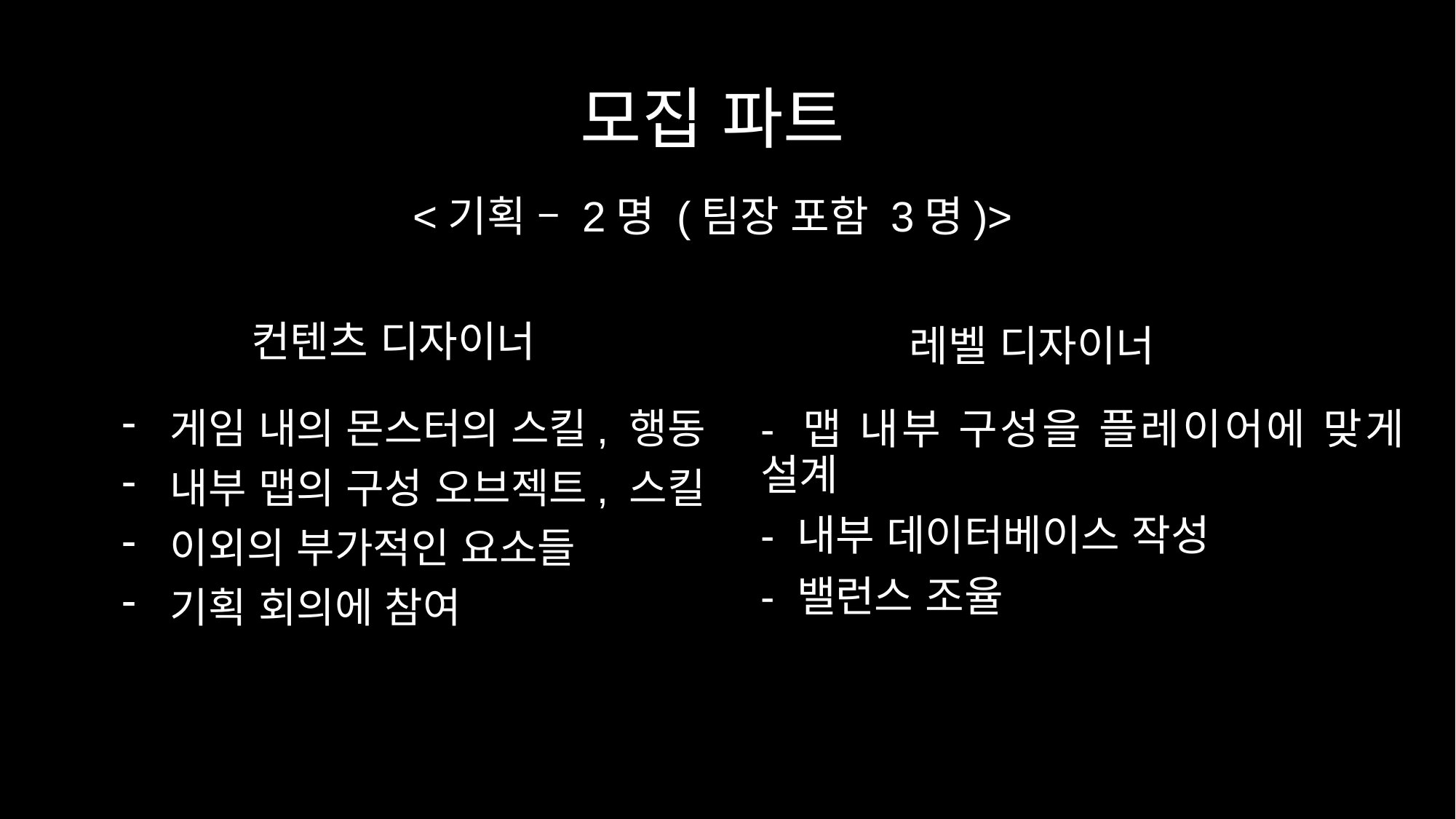

# 모집 파트
<기획 – 2명 (팀장 포함 3명)>
컨텐츠 디자이너
레벨 디자이너
- 맵 내부 구성을 플레이어에 맞게 설계
- 내부 데이터베이스 작성
- 밸런스 조율
 게임 내의 몬스터의 스킬, 행동
 내부 맵의 구성 오브젝트, 스킬
 이외의 부가적인 요소들
 기획 회의에 참여